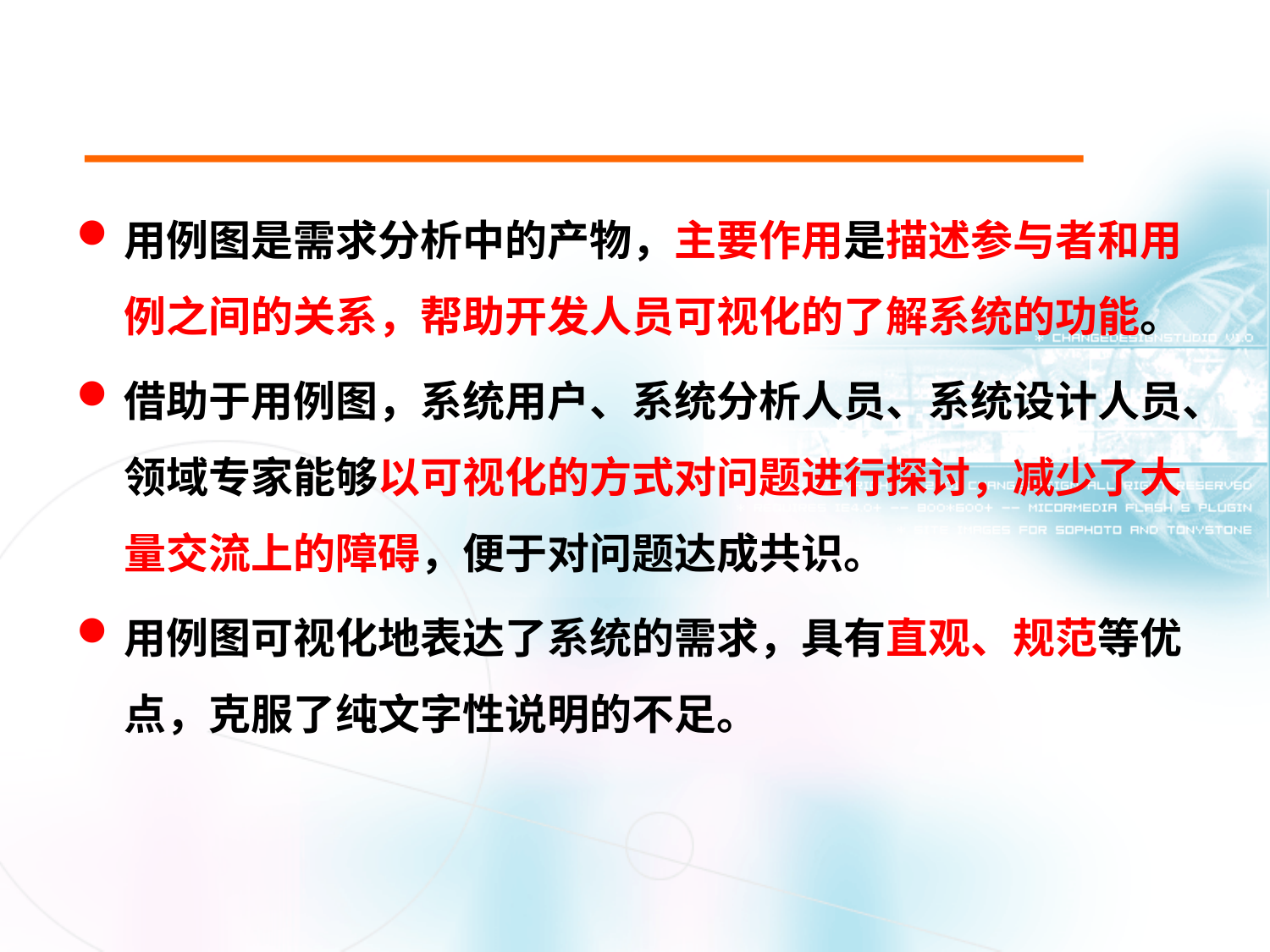

用例图是需求分析中的产物，主要作用是描述参与者和用例之间的关系，帮助开发人员可视化的了解系统的功能。
借助于用例图，系统用户、系统分析人员、系统设计人员、领域专家能够以可视化的方式对问题进行探讨，减少了大量交流上的障碍，便于对问题达成共识。
用例图可视化地表达了系统的需求，具有直观、规范等优点，克服了纯文字性说明的不足。